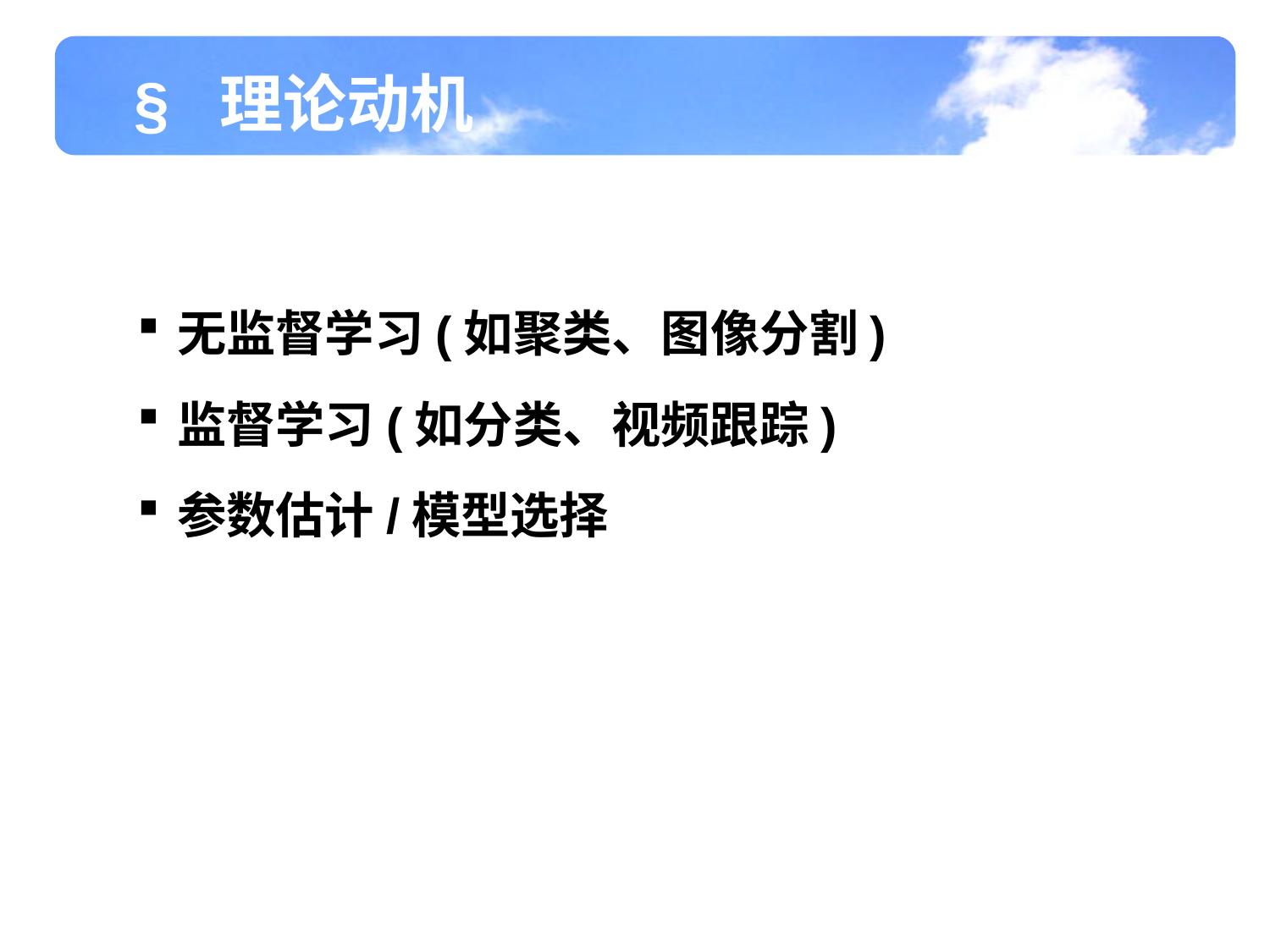

§  理论动机
无监督学习(如聚类、图像分割)
监督学习(如分类、视频跟踪)
参数估计/模型选择